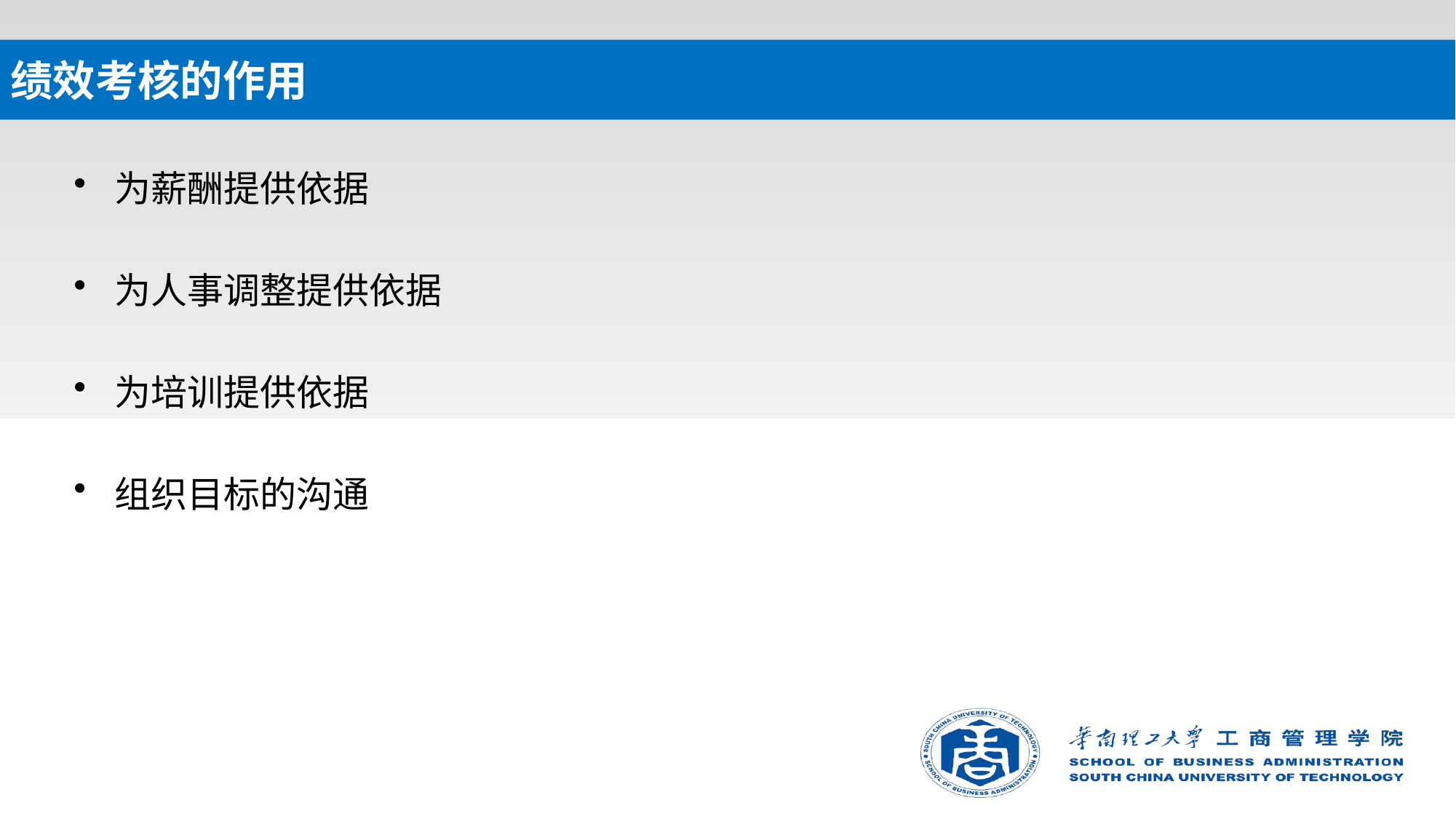

# 绩效考核的作用
为薪酬提供依据

为人事调整提供依据

为培训提供依据

组织目标的沟通